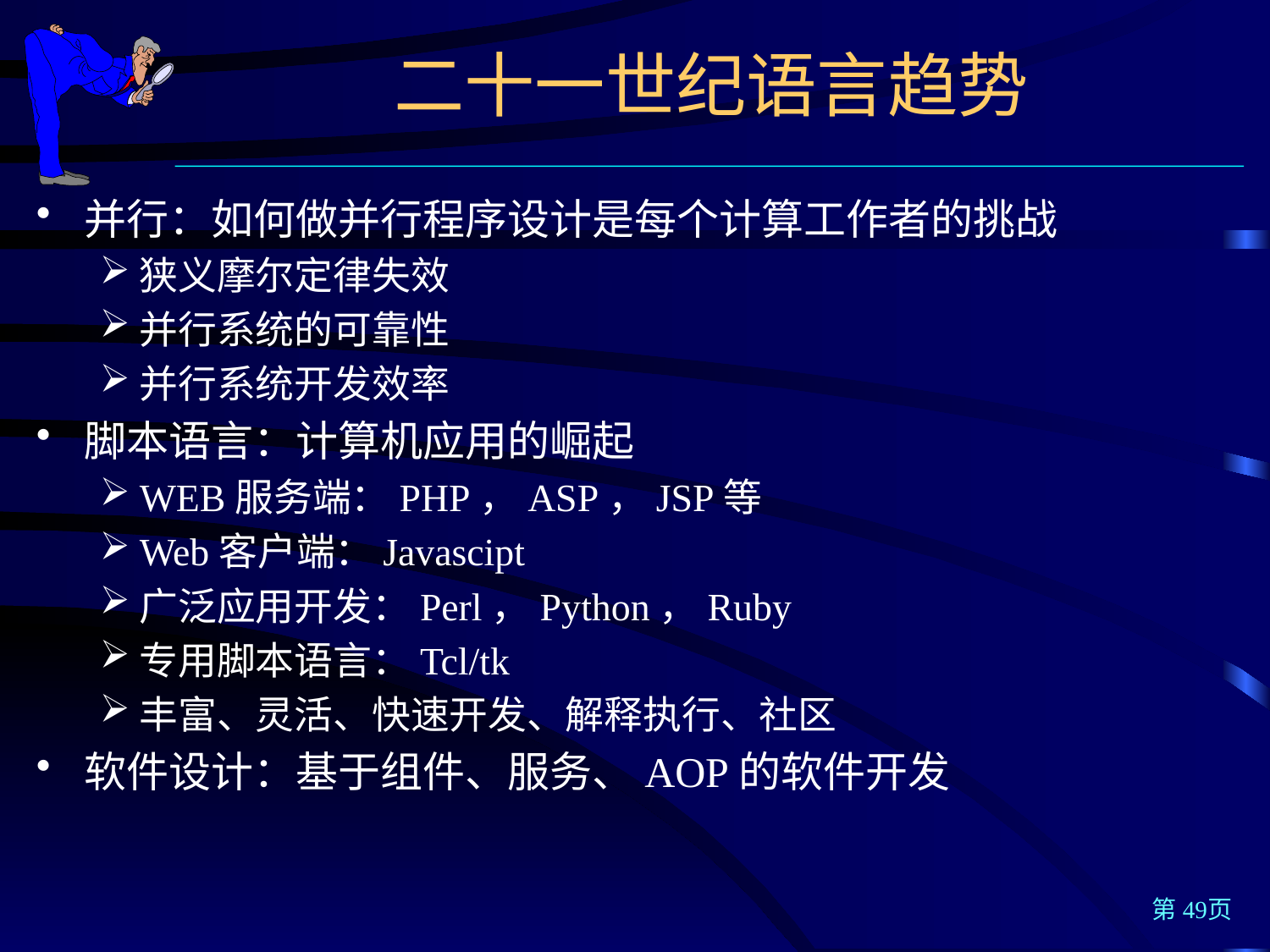

二十一世纪语言趋势
并行：如何做并行程序设计是每个计算工作者的挑战
狭义摩尔定律失效
并行系统的可靠性
并行系统开发效率
脚本语言：计算机应用的崛起
WEB服务端：PHP，ASP，JSP等
Web客户端：Javascipt
广泛应用开发：Perl，Python，Ruby
专用脚本语言：Tcl/tk
丰富、灵活、快速开发、解释执行、社区
软件设计：基于组件、服务、AOP的软件开发
第49页